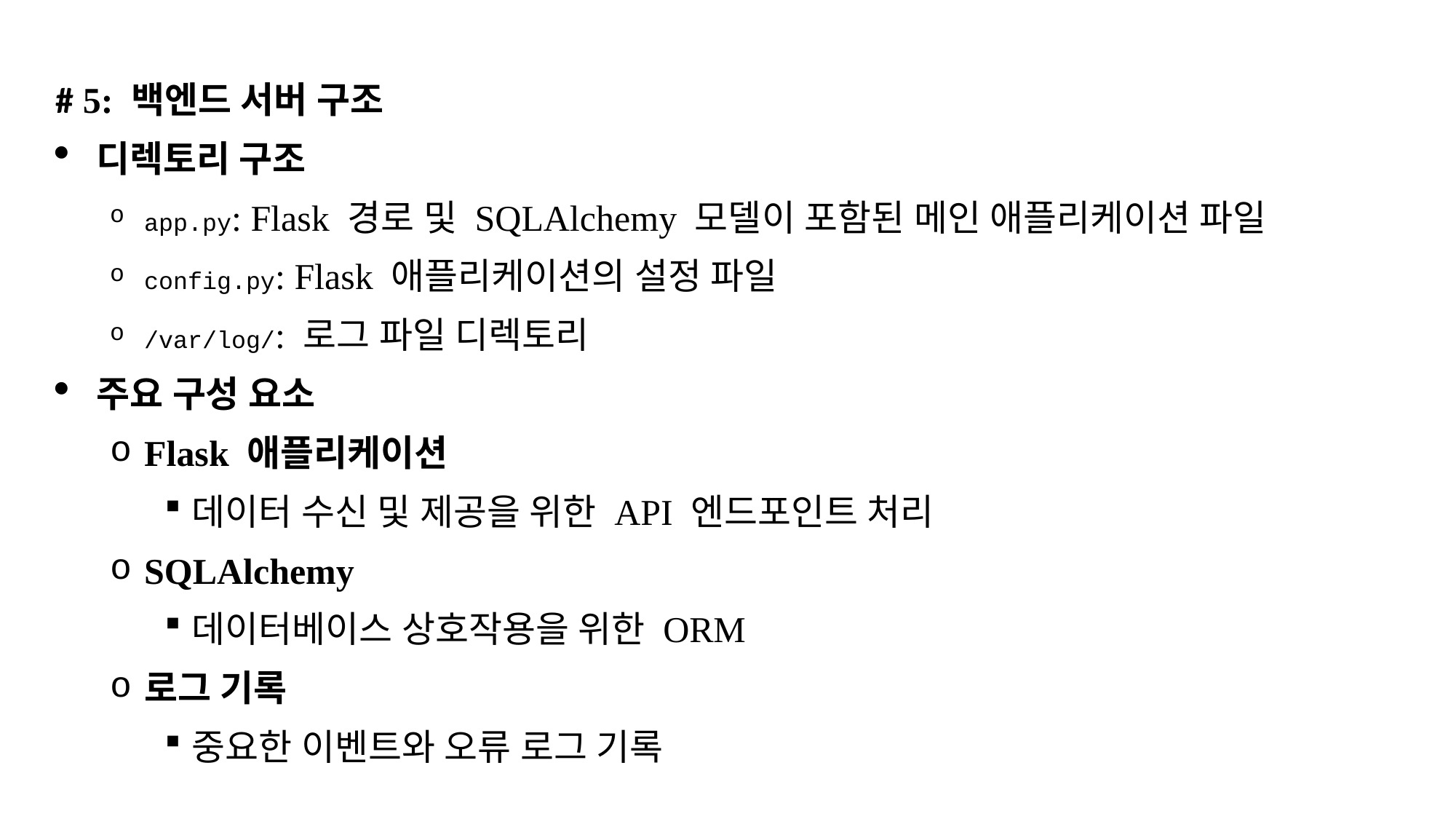

# 5: 백엔드 서버 구조
디렉토리 구조
app.py: Flask 경로 및 SQLAlchemy 모델이 포함된 메인 애플리케이션 파일
config.py: Flask 애플리케이션의 설정 파일
/var/log/: 로그 파일 디렉토리
주요 구성 요소
Flask 애플리케이션
데이터 수신 및 제공을 위한 API 엔드포인트 처리
SQLAlchemy
데이터베이스 상호작용을 위한 ORM
로그 기록
중요한 이벤트와 오류 로그 기록